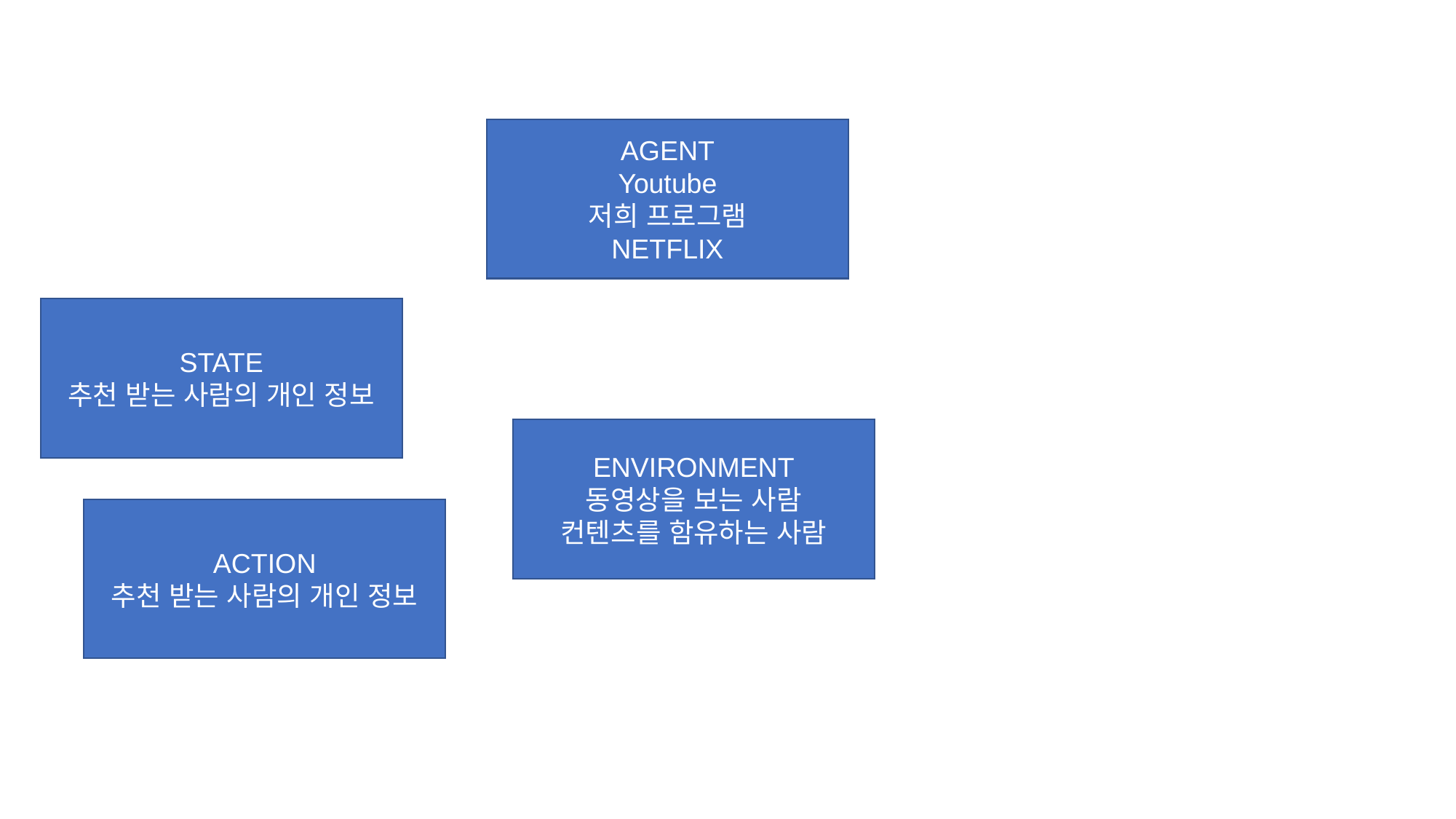

AGENT
Youtube
저희 프로그램
NETFLIX
STATE
추천 받는 사람의 개인 정보
ENVIRONMENT
동영상을 보는 사람
컨텐츠를 함유하는 사람
ACTION
추천 받는 사람의 개인 정보